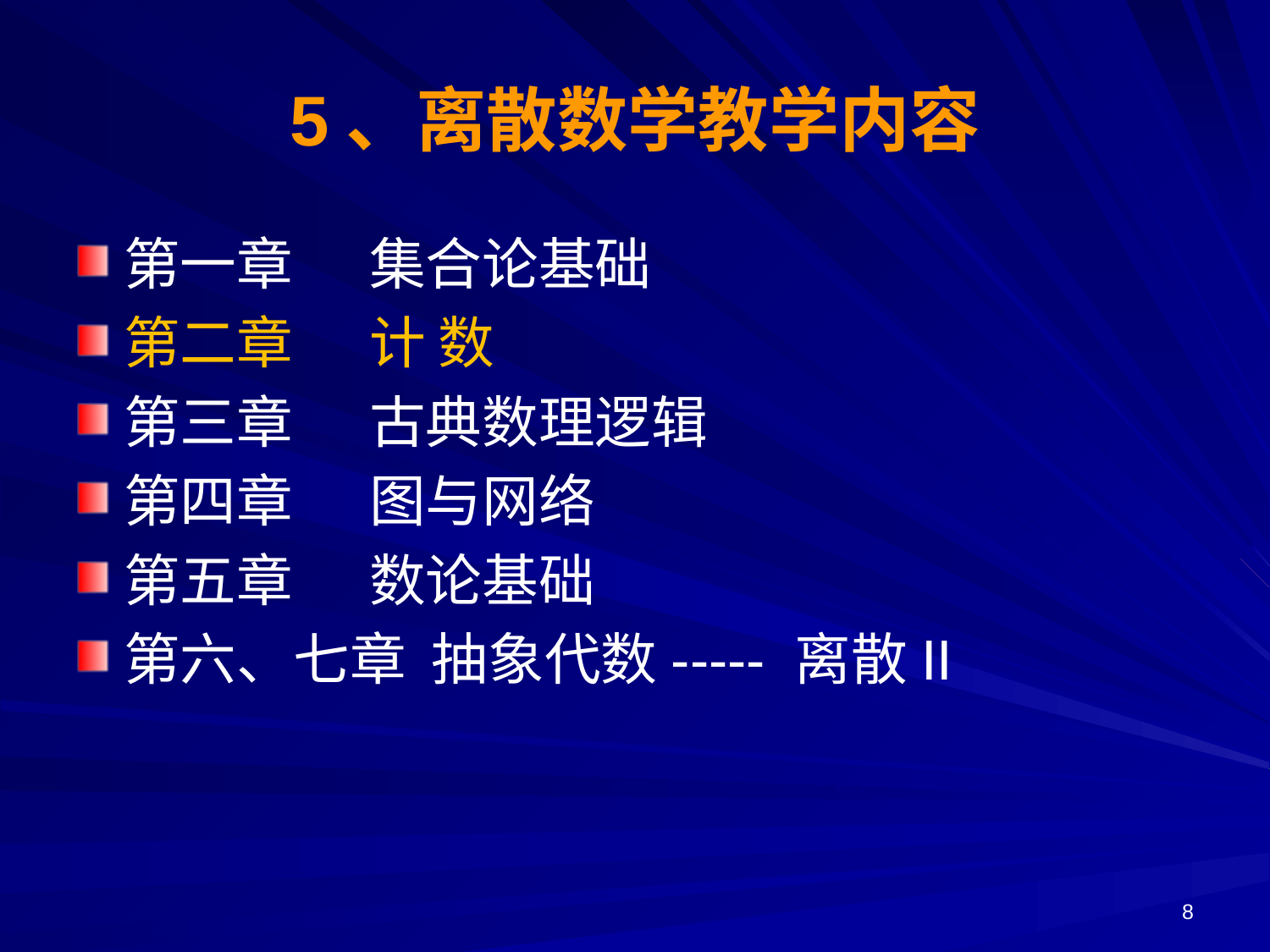

# 5、离散数学教学内容
第一章      集合论基础
第二章      计 数
第三章      古典数理逻辑
第四章      图与网络
第五章      数论基础
第六、七章  抽象代数----- 离散II

8